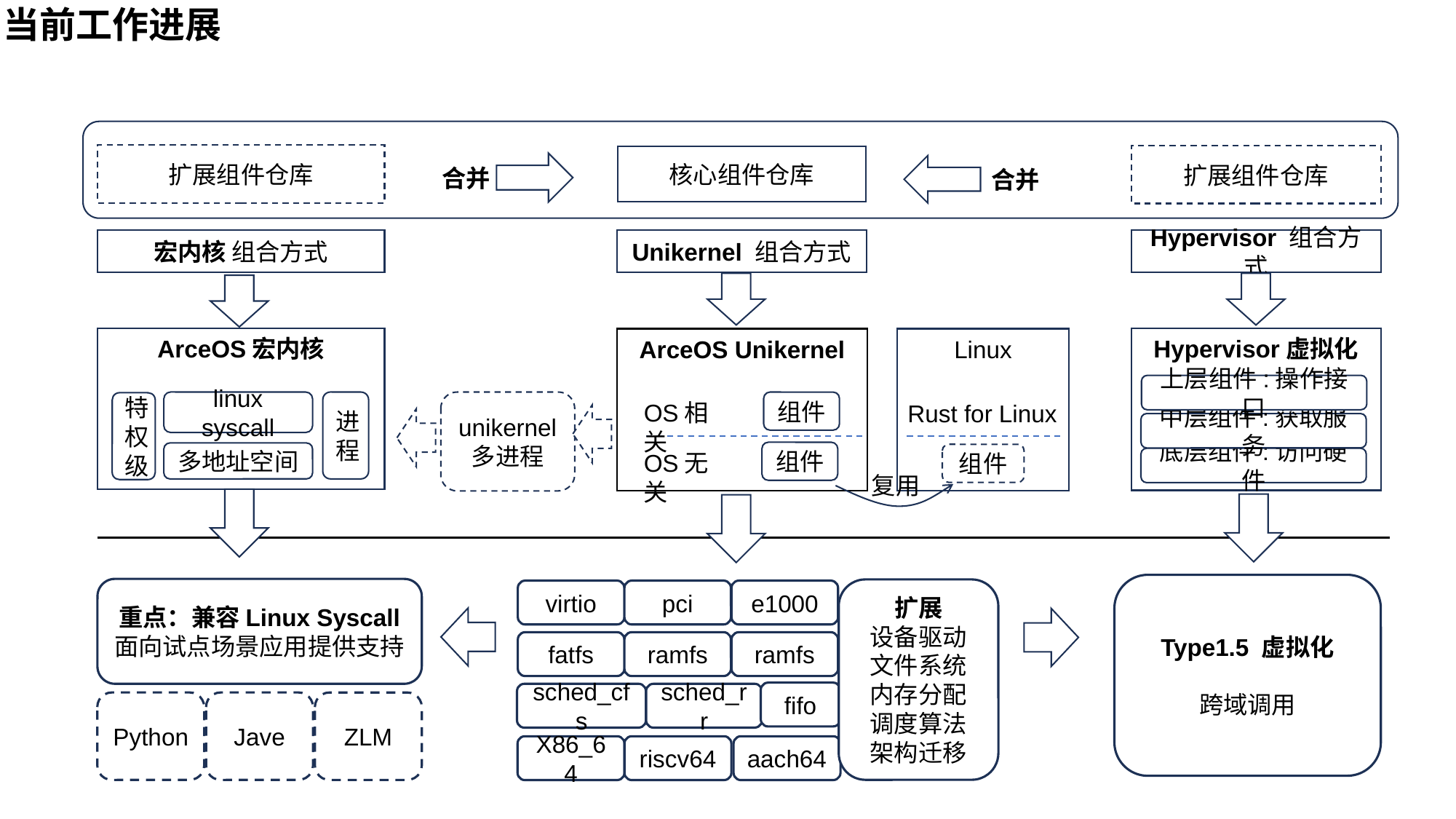

当前工作进展

扩展组件仓库
扩展组件仓库
核心组件仓库

合并
合并
宏内核 组合方式
Unikernel 组合方式
Hypervisor 组合方式

ArceOS宏内核
Hypervisor虚拟化
ArceOS Unikernel
Linux
上层组件:操作接口
unikernel
多进程
OS相关
linux syscall
进程
组件
特权级
Rust for Linux

中层组件:获取服务
OS无关
组件
多地址空间
组件
底层组件:访问硬件
复用

Type1.5 虚拟化

跨域调用
重点：兼容Linux Syscall
面向试点场景应用提供支持
扩展
设备驱动
文件系统
内存分配
调度算法
架构迁移
virtio
pci
e1000

fatfs
ramfs
ramfs
fifo
sched_cfs
sched_rr
Python
Jave
ZLM
X86_64
riscv64
aach64